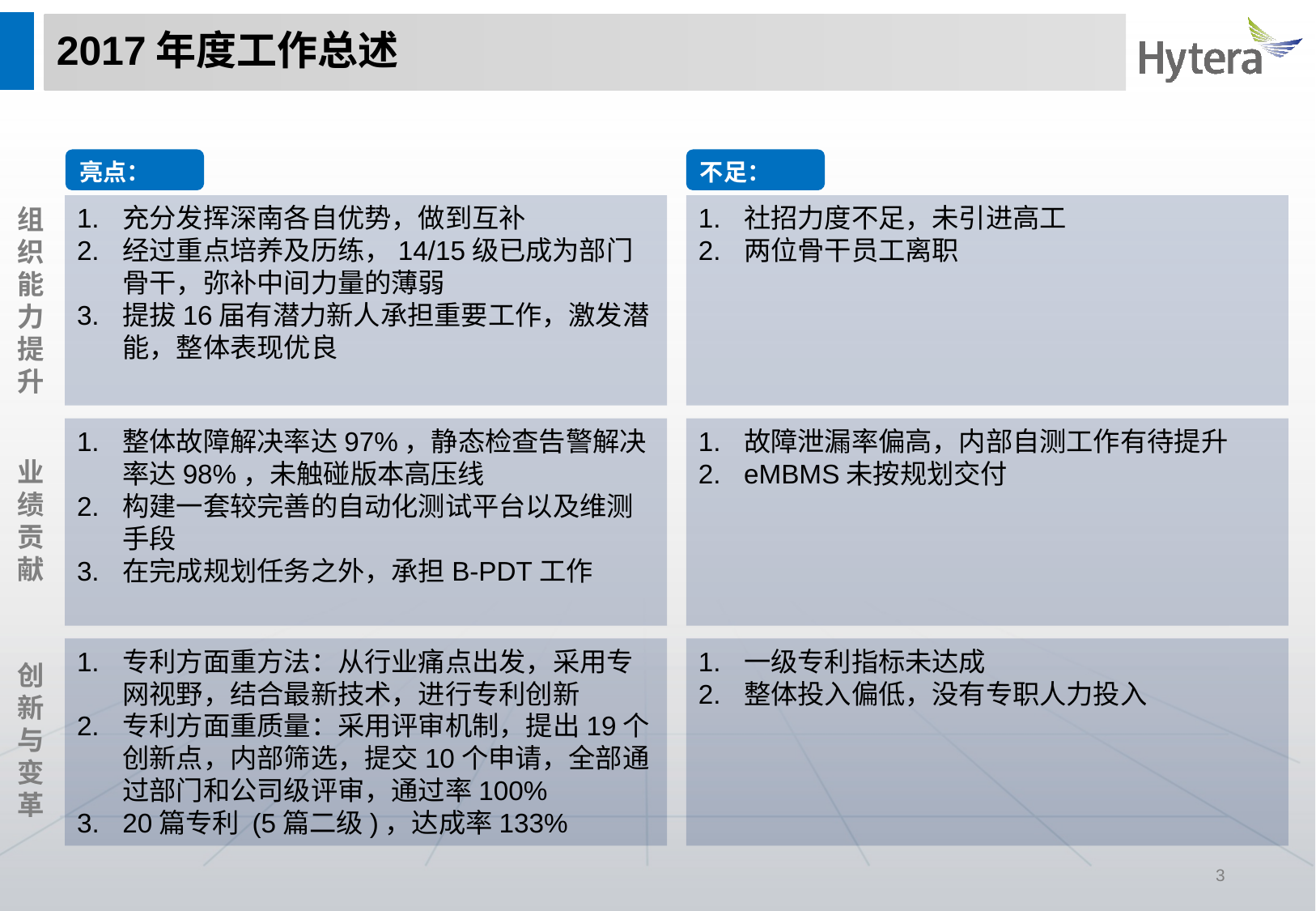

# 2017年度工作总述
亮点：
不足：
充分发挥深南各自优势，做到互补
经过重点培养及历练，14/15级已成为部门骨干，弥补中间力量的薄弱
提拔16届有潜力新人承担重要工作，激发潜能，整体表现优良
社招力度不足，未引进高工
两位骨干员工离职
组织能力提升
整体故障解决率达97%，静态检查告警解决率达98%，未触碰版本高压线
构建一套较完善的自动化测试平台以及维测手段
在完成规划任务之外，承担B-PDT工作
故障泄漏率偏高，内部自测工作有待提升
eMBMS未按规划交付

业绩贡献
专利方面重方法：从行业痛点出发，采用专网视野，结合最新技术，进行专利创新
专利方面重质量：采用评审机制，提出19个创新点，内部筛选，提交10个申请，全部通过部门和公司级评审，通过率100%
20篇专利 (5篇二级)，达成率133%
一级专利指标未达成
整体投入偏低，没有专职人力投入
创新与变革